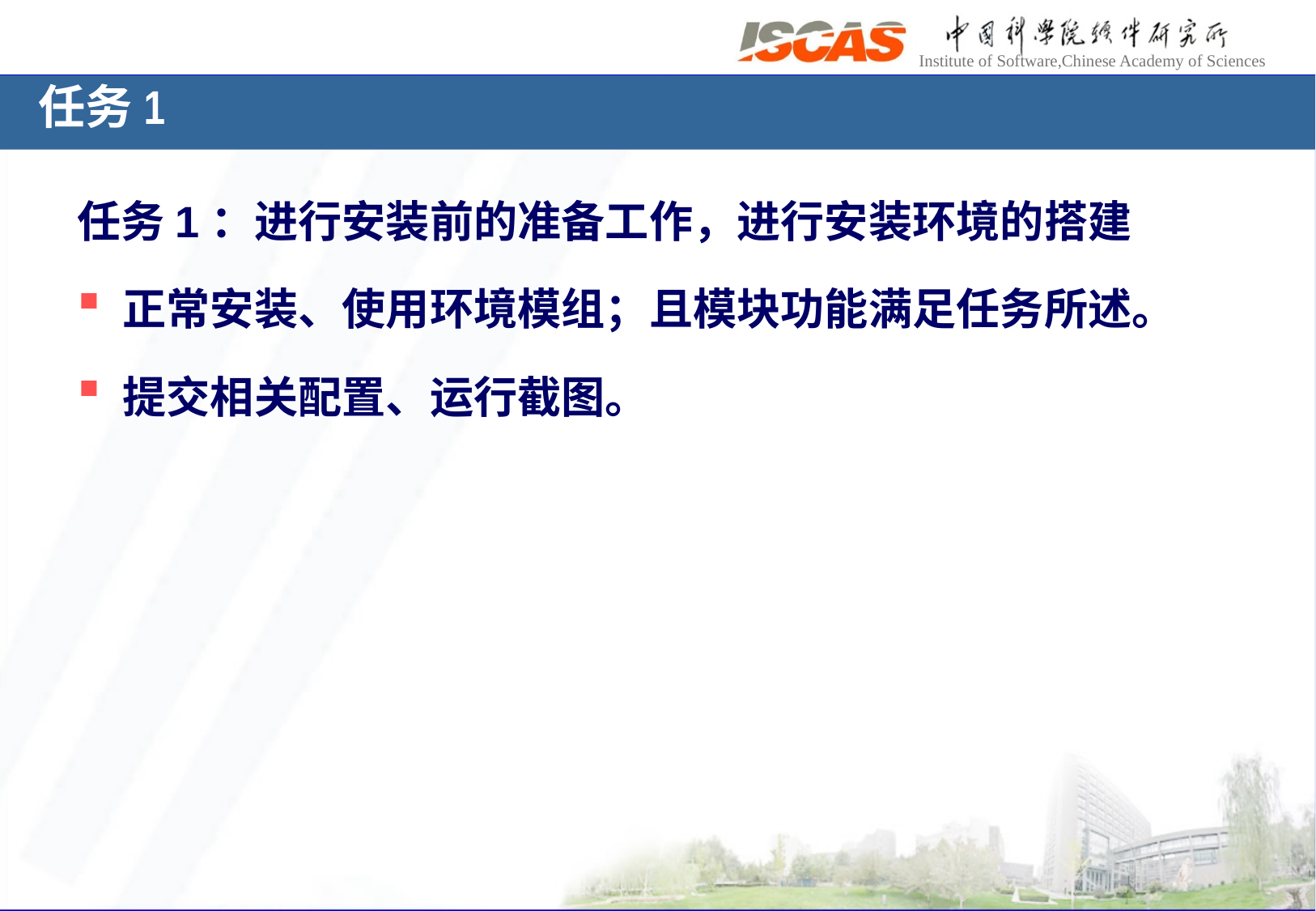

# 任务1
任务1：进行安装前的准备工作，进行安装环境的搭建
正常安装、使用环境模组；且模块功能满足任务所述。
提交相关配置、运行截图。